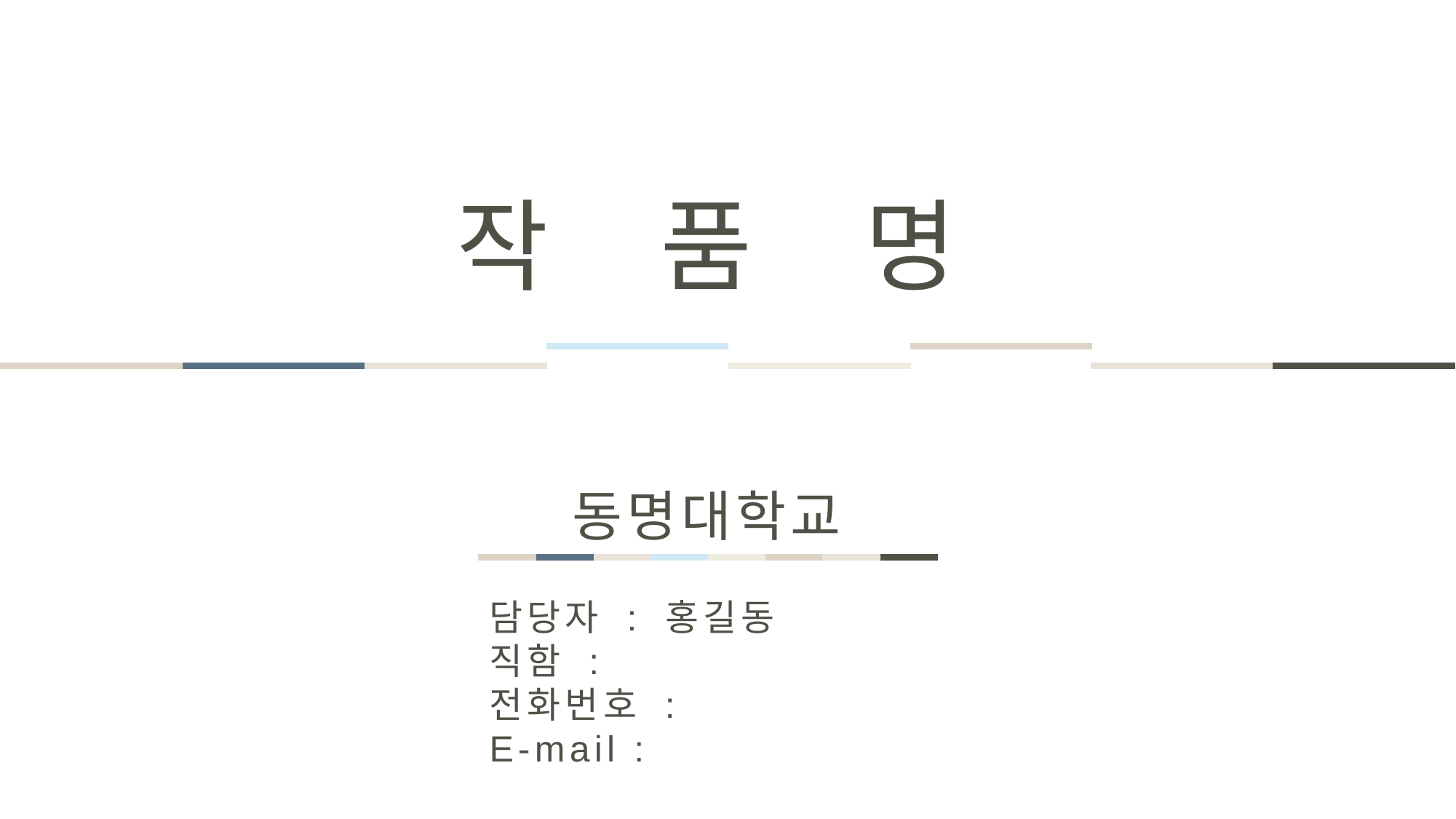

작    품    명
동명대학교
담당자 : 홍길동
직함 :
전화번호 :
E-mail :